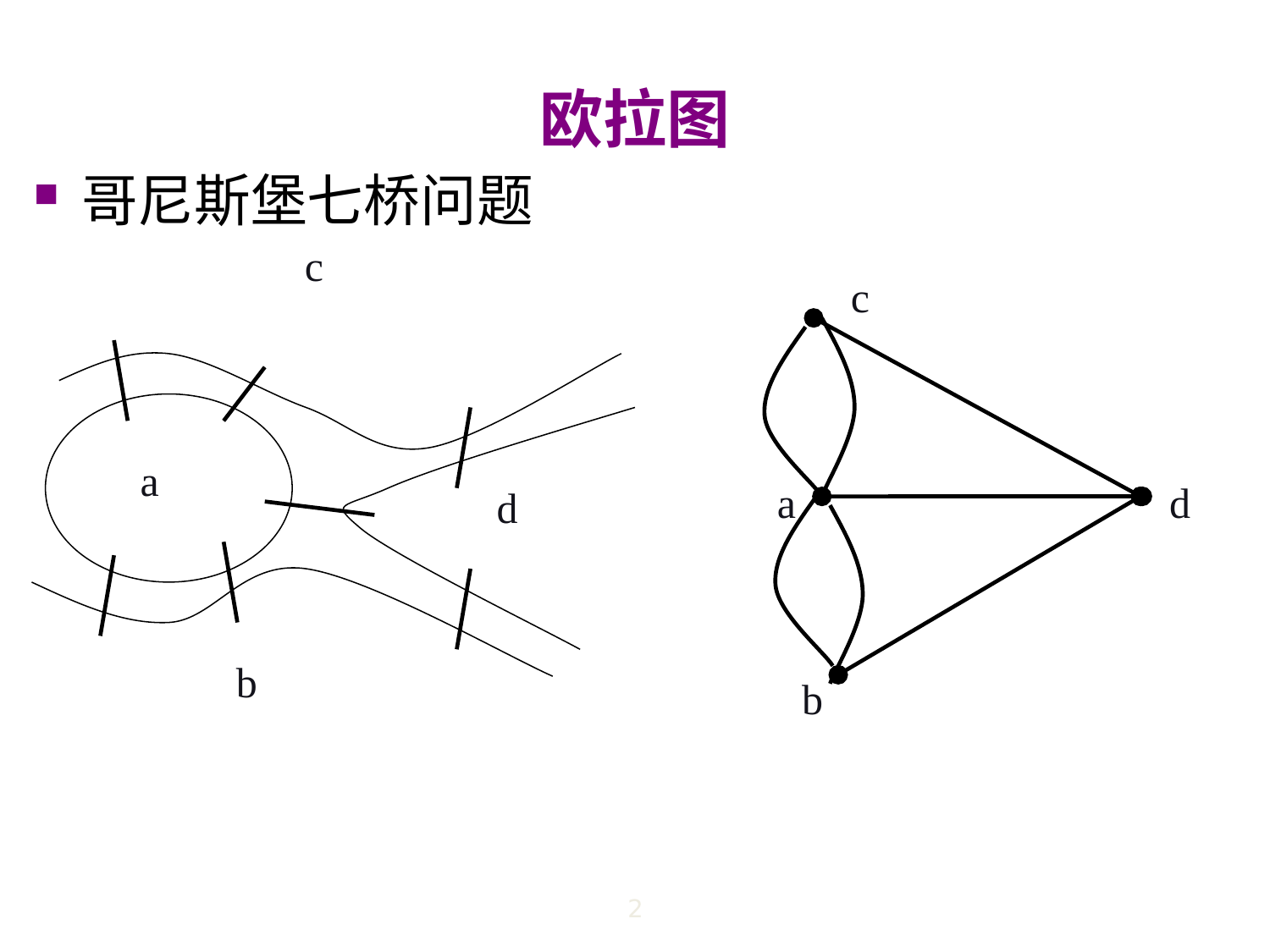

# 欧拉图
哥尼斯堡七桥问题
c

a
d

b
c

a
d

b
2